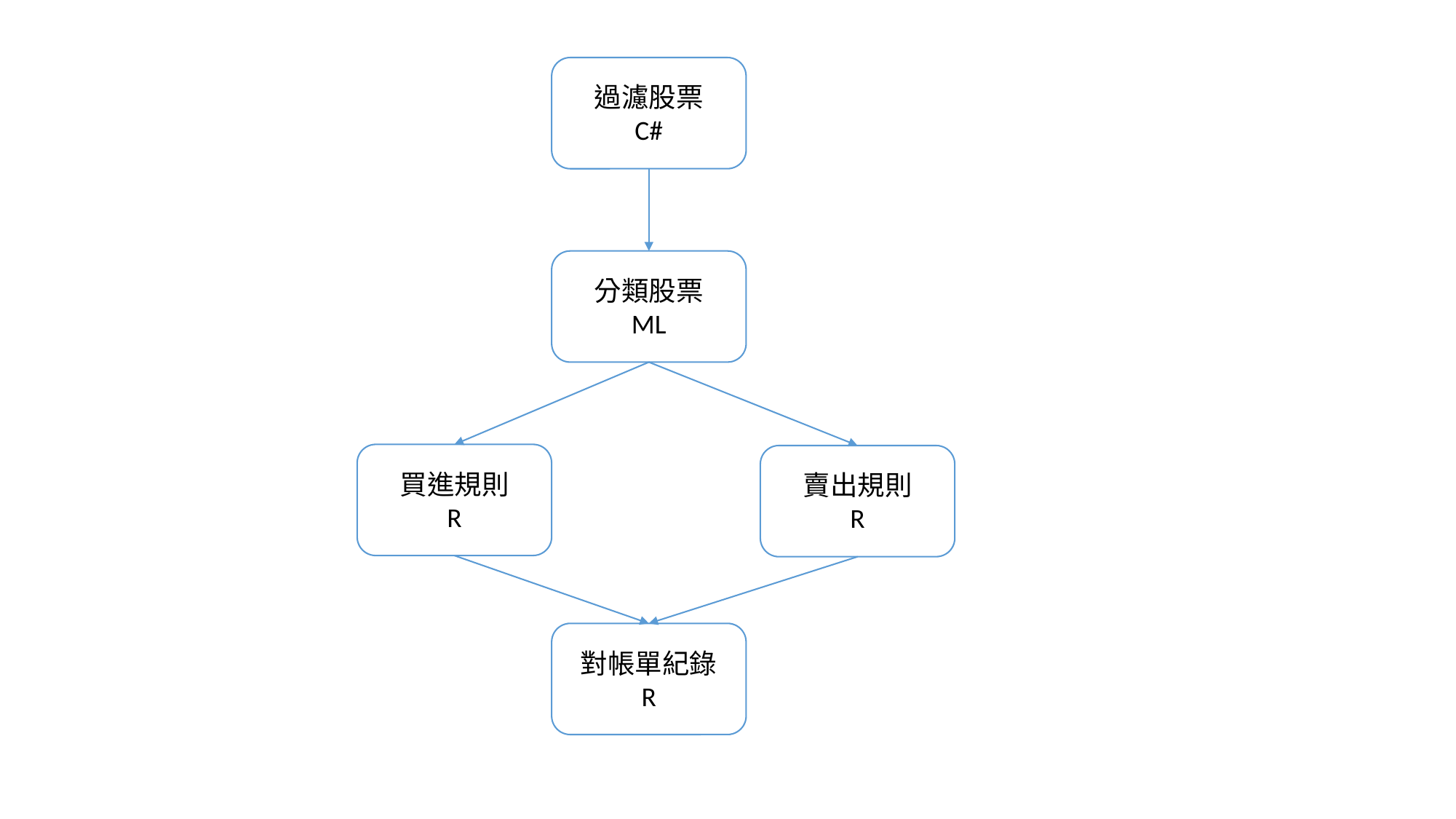

過濾股票
C#
分類股票
ML
買進規則
R
賣出規則
R
對帳單紀錄
R